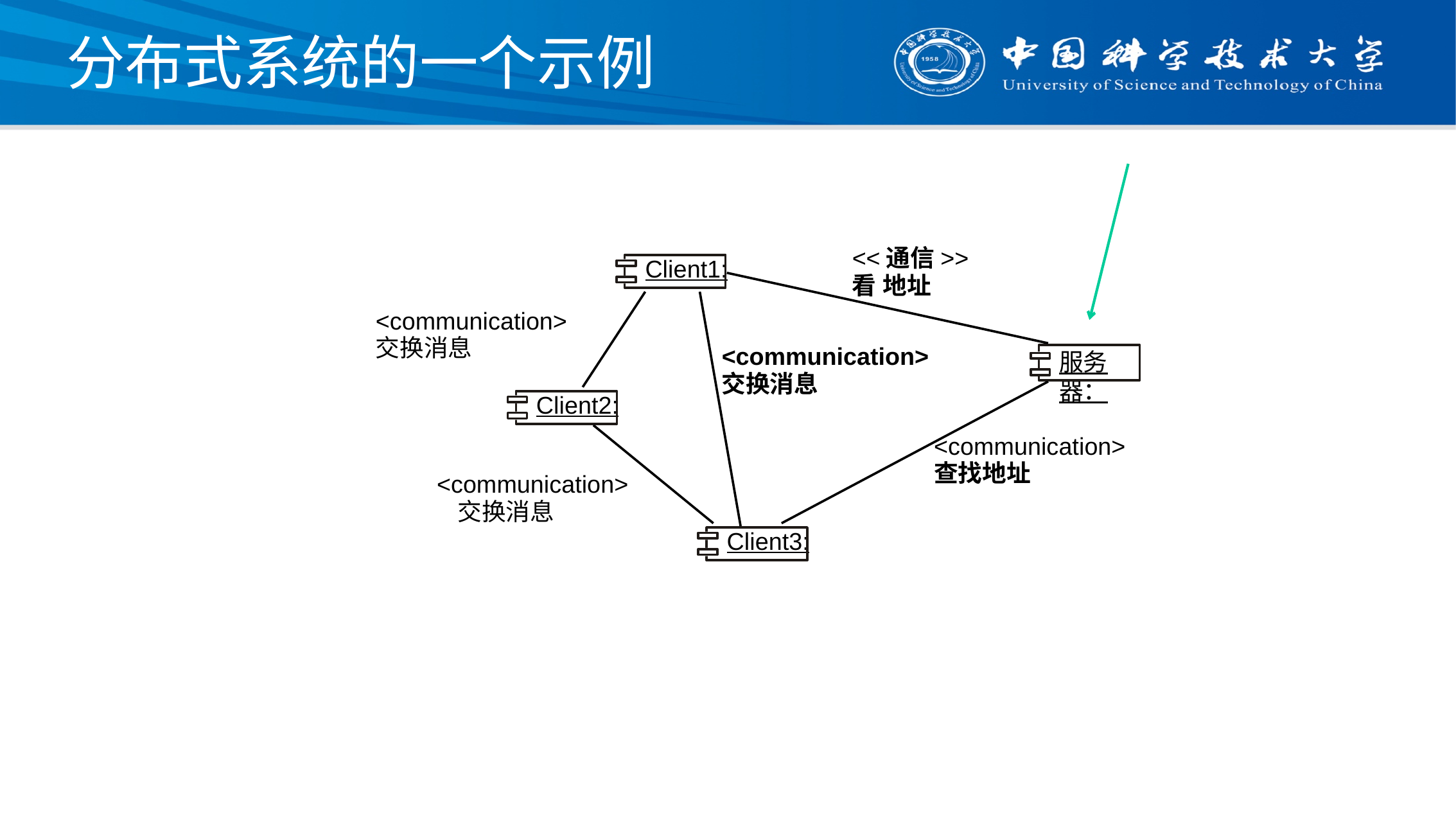

# 分布式系统的一个示例
<<通信>>
Client1:

看 地址

<communication>
交换消息
<communication>

服务器：

交换消息

Client2:

<communication>
查找地址
<communication>
交换消息
Client3: